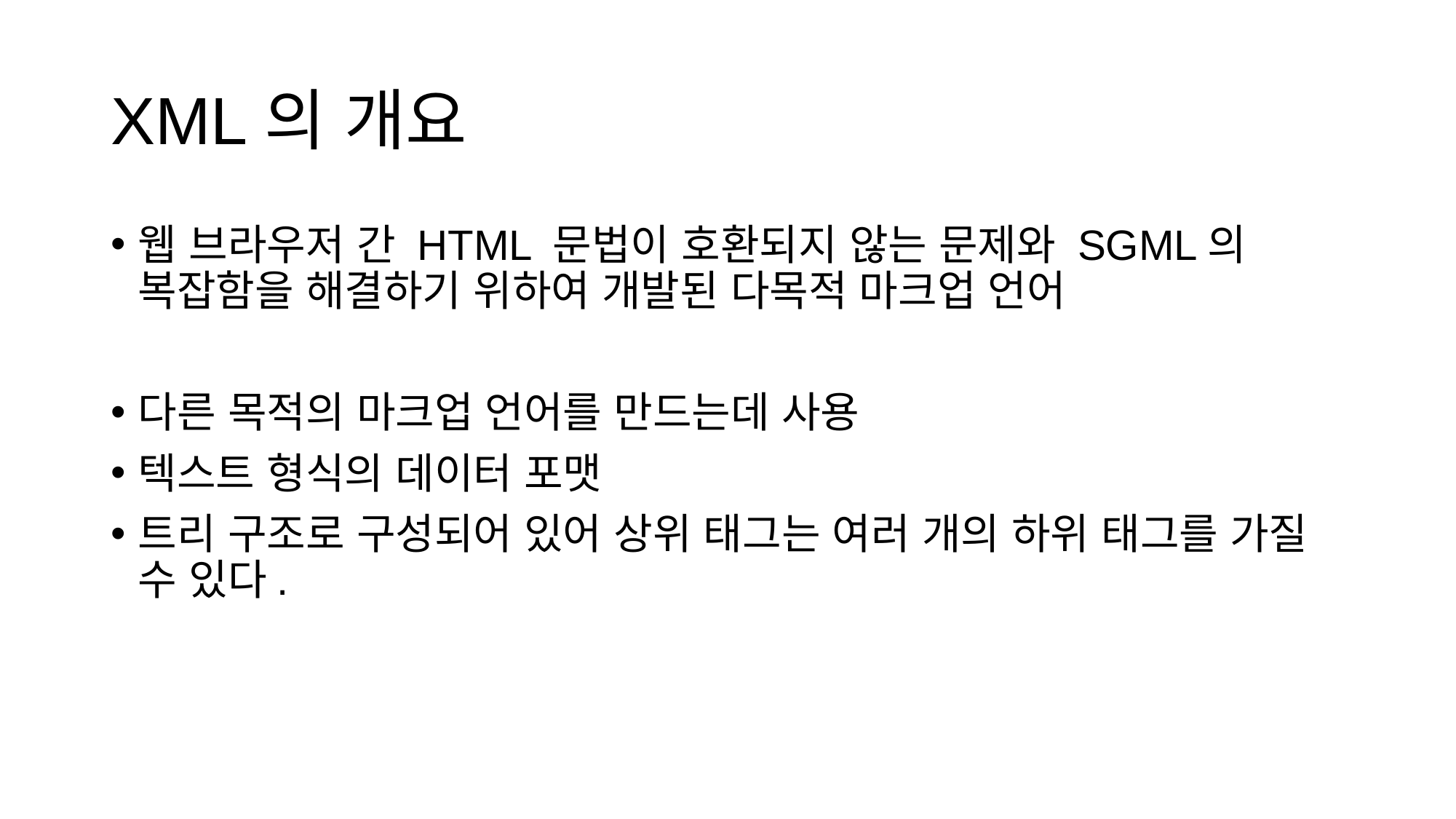

# XML의 개요
웹 브라우저 간 HTML 문법이 호환되지 않는 문제와 SGML의 복잡함을 해결하기 위하여 개발된 다목적 마크업 언어

다른 목적의 마크업 언어를 만드는데 사용
텍스트 형식의 데이터 포맷
트리 구조로 구성되어 있어 상위 태그는 여러 개의 하위 태그를 가질 수 있다.